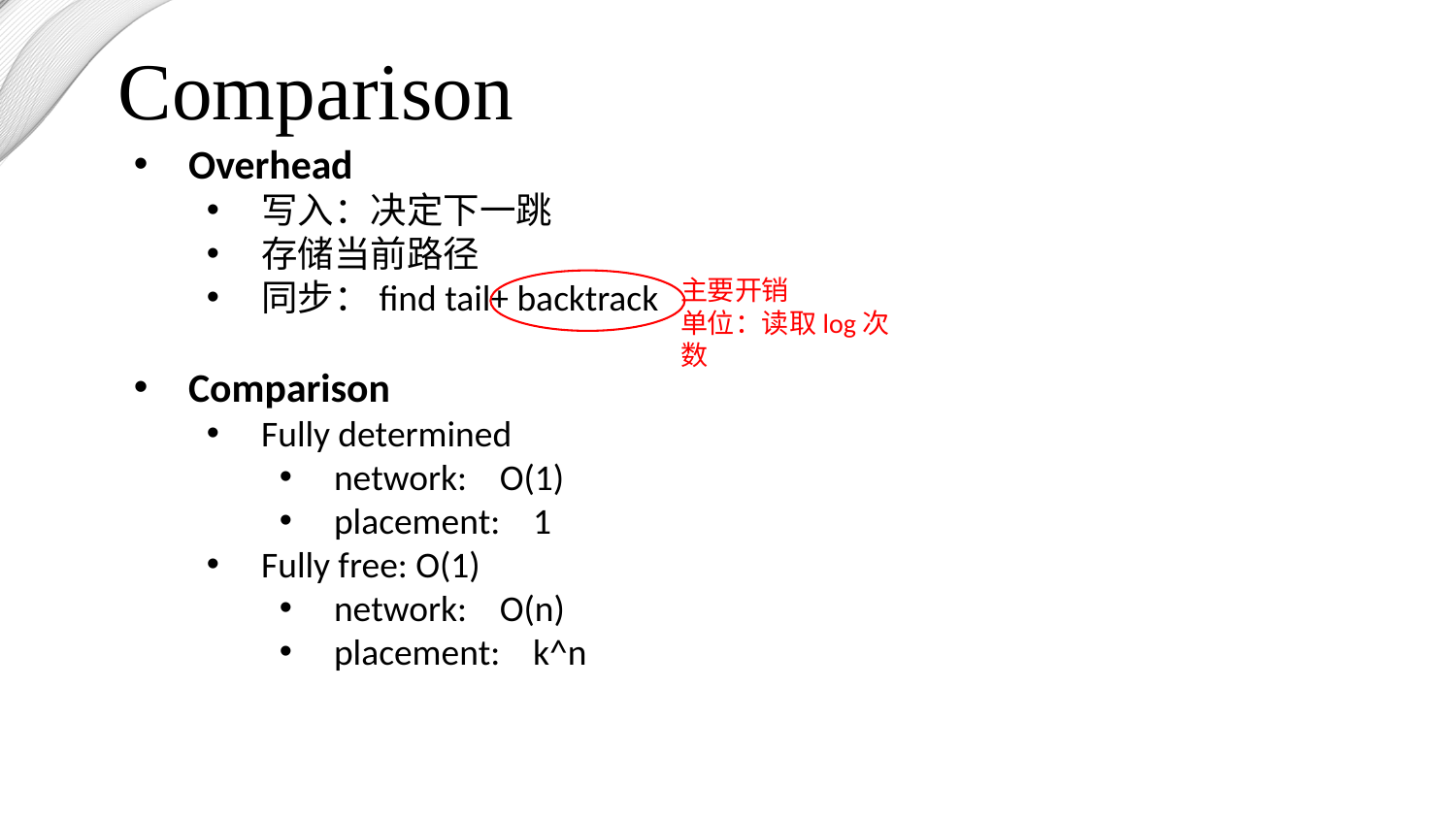

Comparison
Overhead
写入：决定下一跳
存储当前路径
同步：find tail+ backtrack

Comparison
Fully determined
network:    O(1)
placement:    1
Fully free: O(1)
network:    O(n)
placement:    k^n

主要开销
单位：读取log次数

14